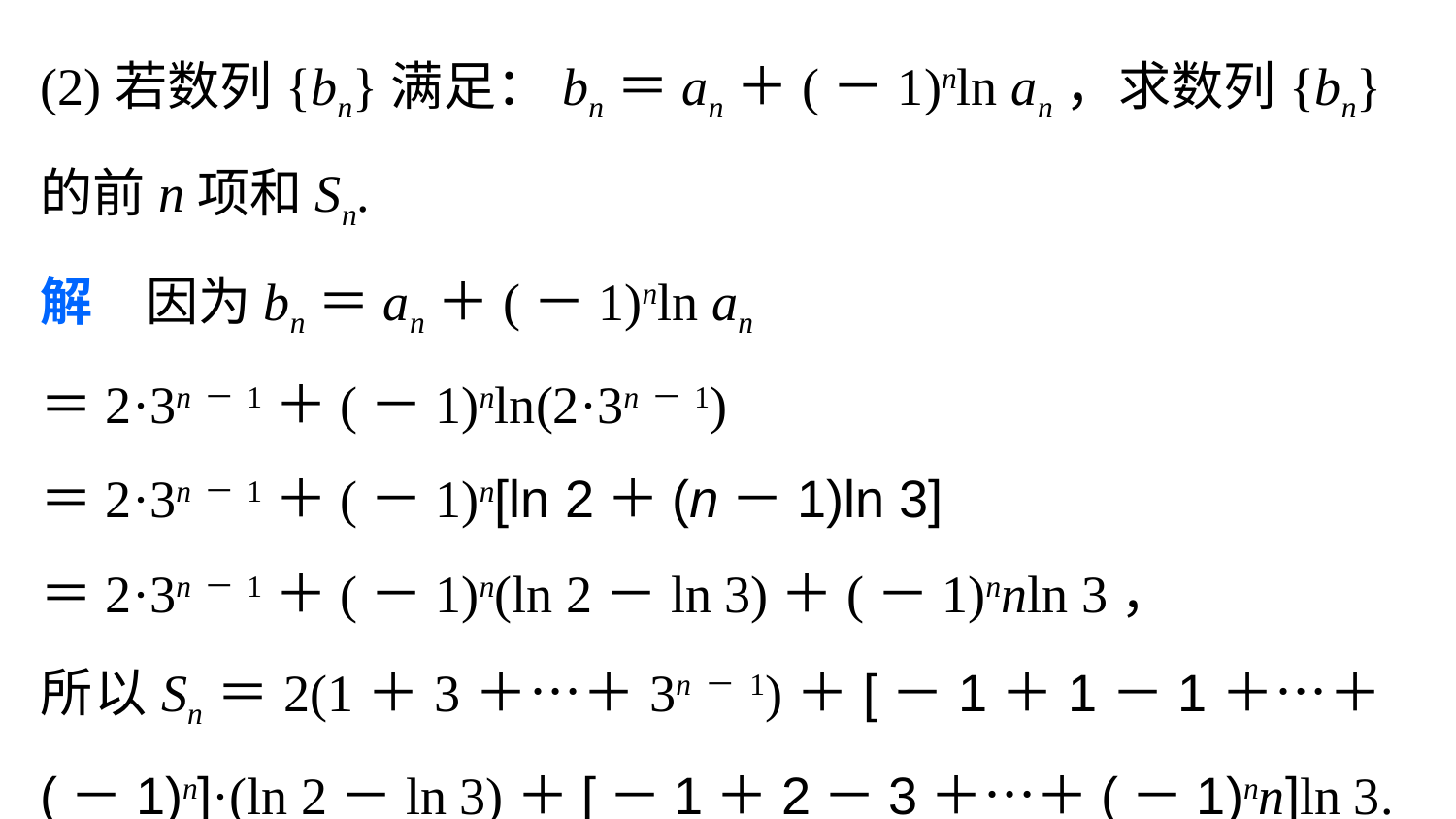

(2)若数列{bn}满足：bn＝an＋(－1)nln an，求数列{bn}的前n项和Sn.
解　因为bn＝an＋(－1)nln an
＝2·3n－1＋(－1)nln(2·3n－1)
＝2·3n－1＋(－1)n[ln 2＋(n－1)ln 3]
＝2·3n－1＋(－1)n(ln 2－ln 3)＋(－1)nnln 3，
所以Sn＝2(1＋3＋…＋3n－1)＋[－1＋1－1＋…＋(－1)n]·(ln 2－ln 3)＋[－1＋2－3＋…＋(－1)nn]ln 3.